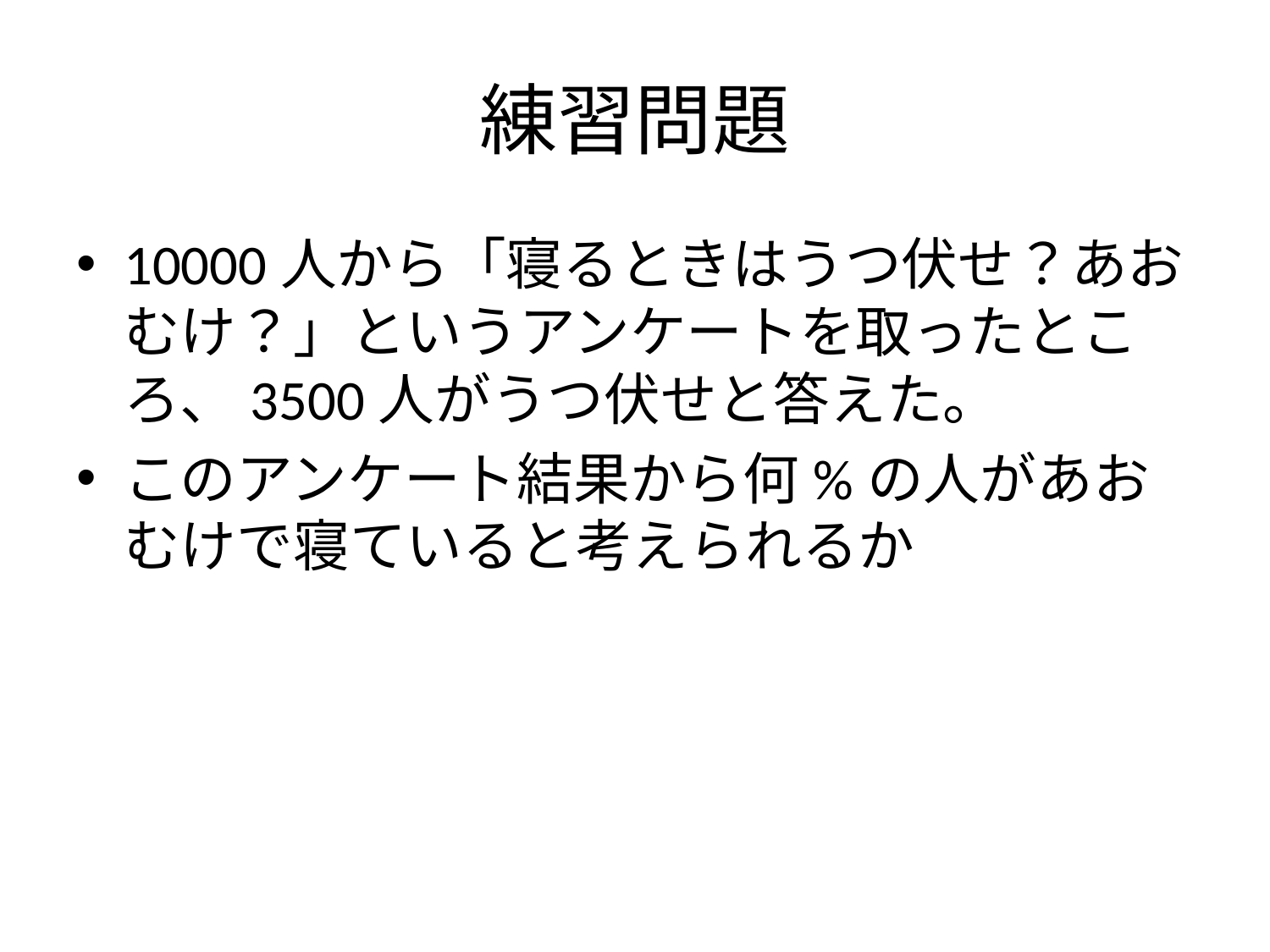

# 練習問題
10000人から「寝るときはうつ伏せ？あおむけ？」というアンケートを取ったところ、3500人がうつ伏せと答えた。
このアンケート結果から何%の人があおむけで寝ていると考えられるか